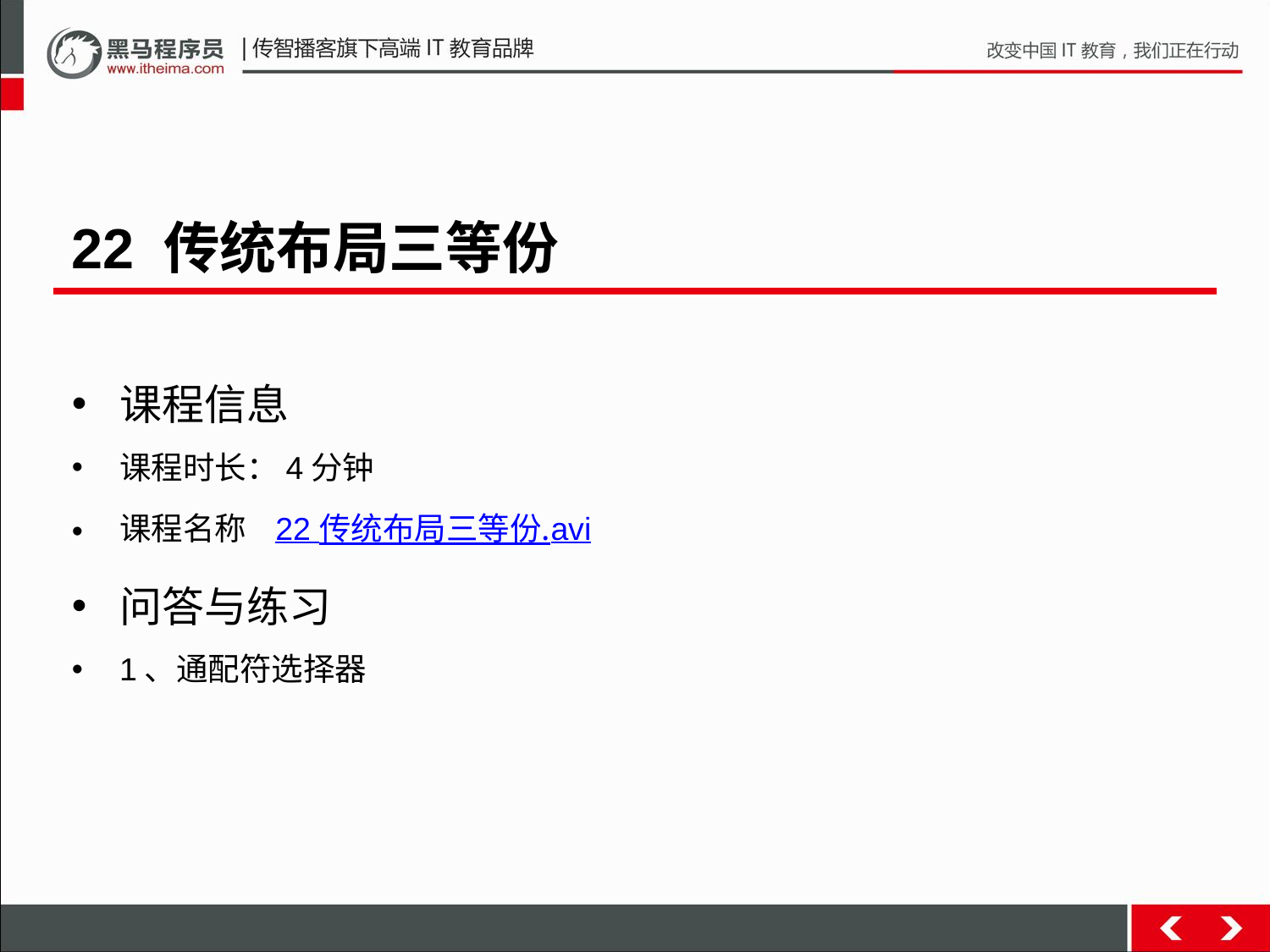

22 传统布局三等份
课程信息
课程时长：4分钟
课程名称   22 传统布局三等份.avi
问答与练习
1、通配符选择器